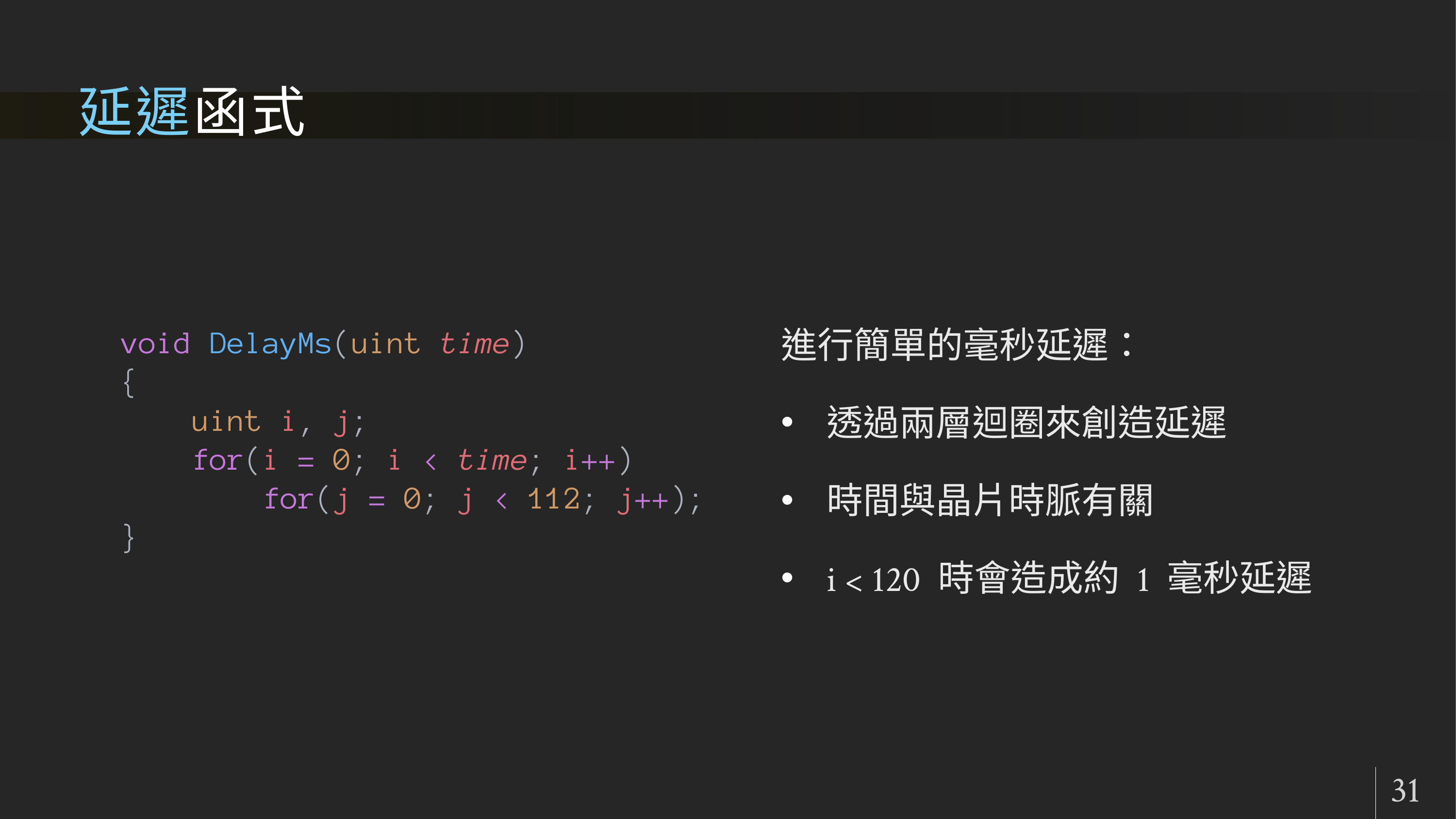

# 延遲函式
進行簡單的毫秒延遲：
透過兩層迴圈來創造延遲
時間與晶片時脈有關
i < 120 時會造成約 1 毫秒延遲
void DelayMs(uint time)
{
    uint i, j;
    for(i = 0; i < time; i++)
        for(j = 0; j < 112; j++);
}
31